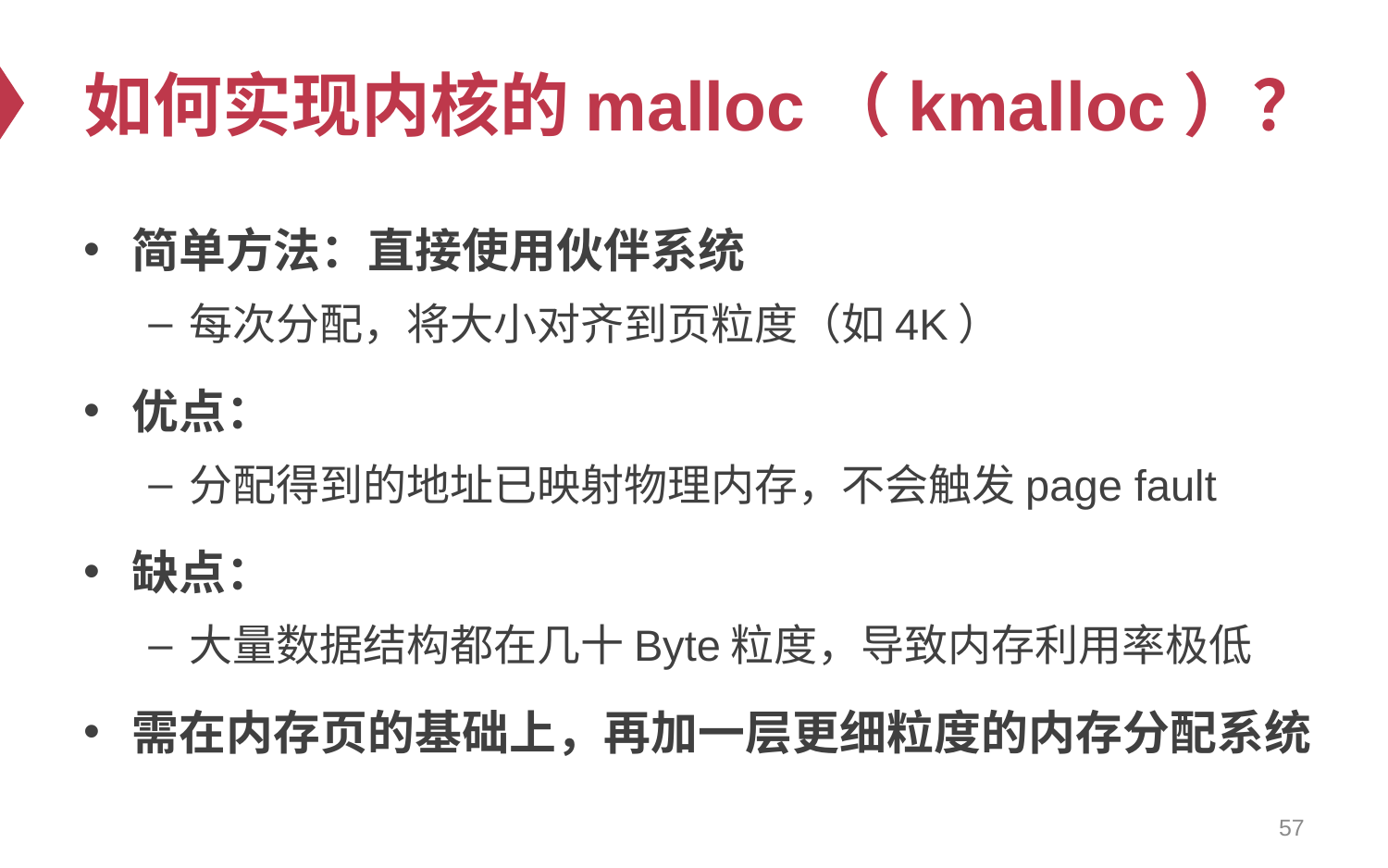

# 如何实现内核的malloc（kmalloc）？
简单方法：直接使用伙伴系统
每次分配，将大小对齐到页粒度（如4K）
优点：
分配得到的地址已映射物理内存，不会触发page fault
缺点：
大量数据结构都在几十Byte粒度，导致内存利用率极低
需在内存页的基础上，再加一层更细粒度的内存分配系统
57